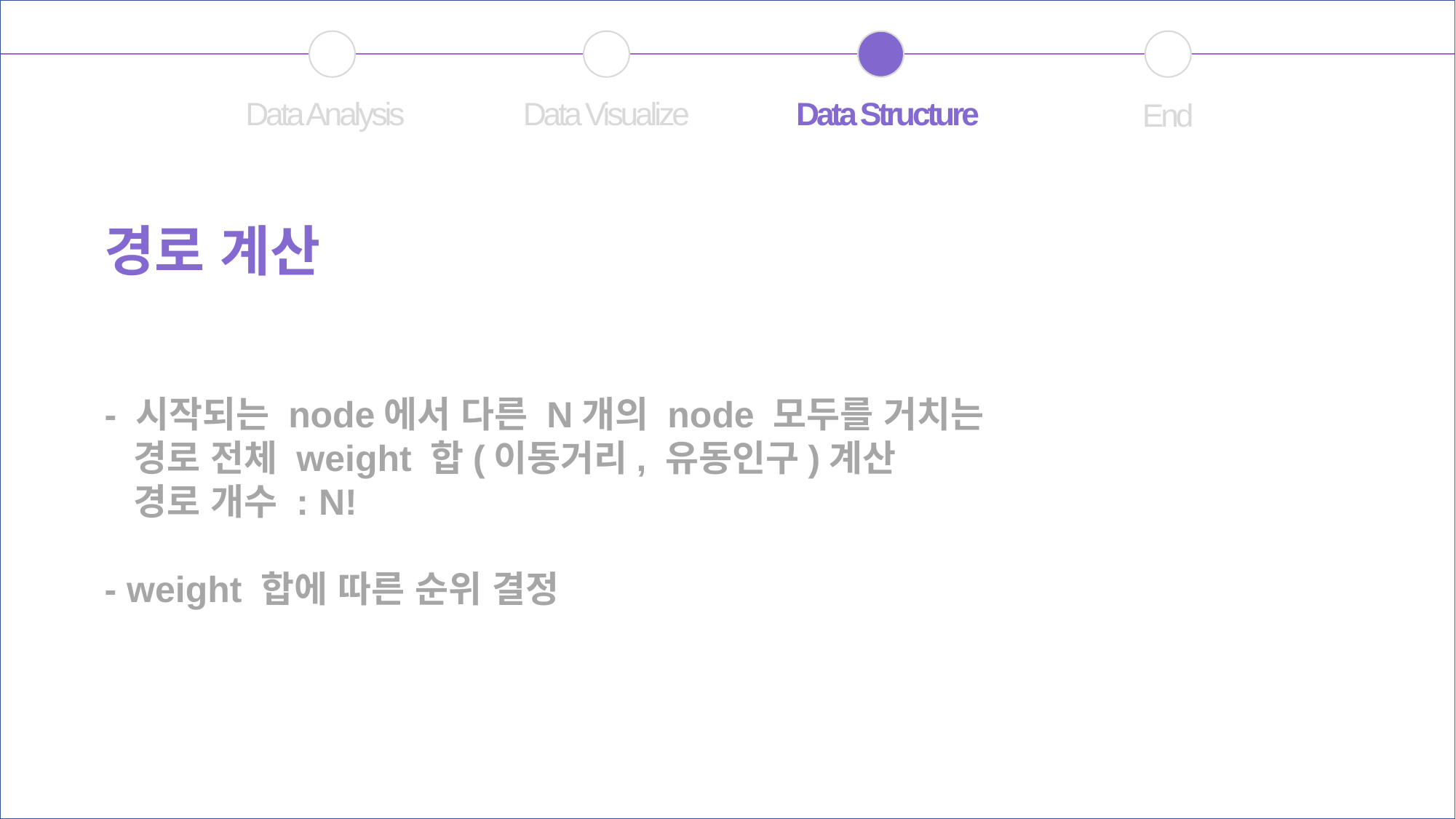

Data Analysis
Data Visualize
Data Structure
End
경로 계산

- 시작되는 node에서 다른 N개의 node 모두를 거치는
  경로 전체 weight 합(이동거리, 유동인구)계산
  경로 개수 : N!

- weight 합에 따른 순위 결정